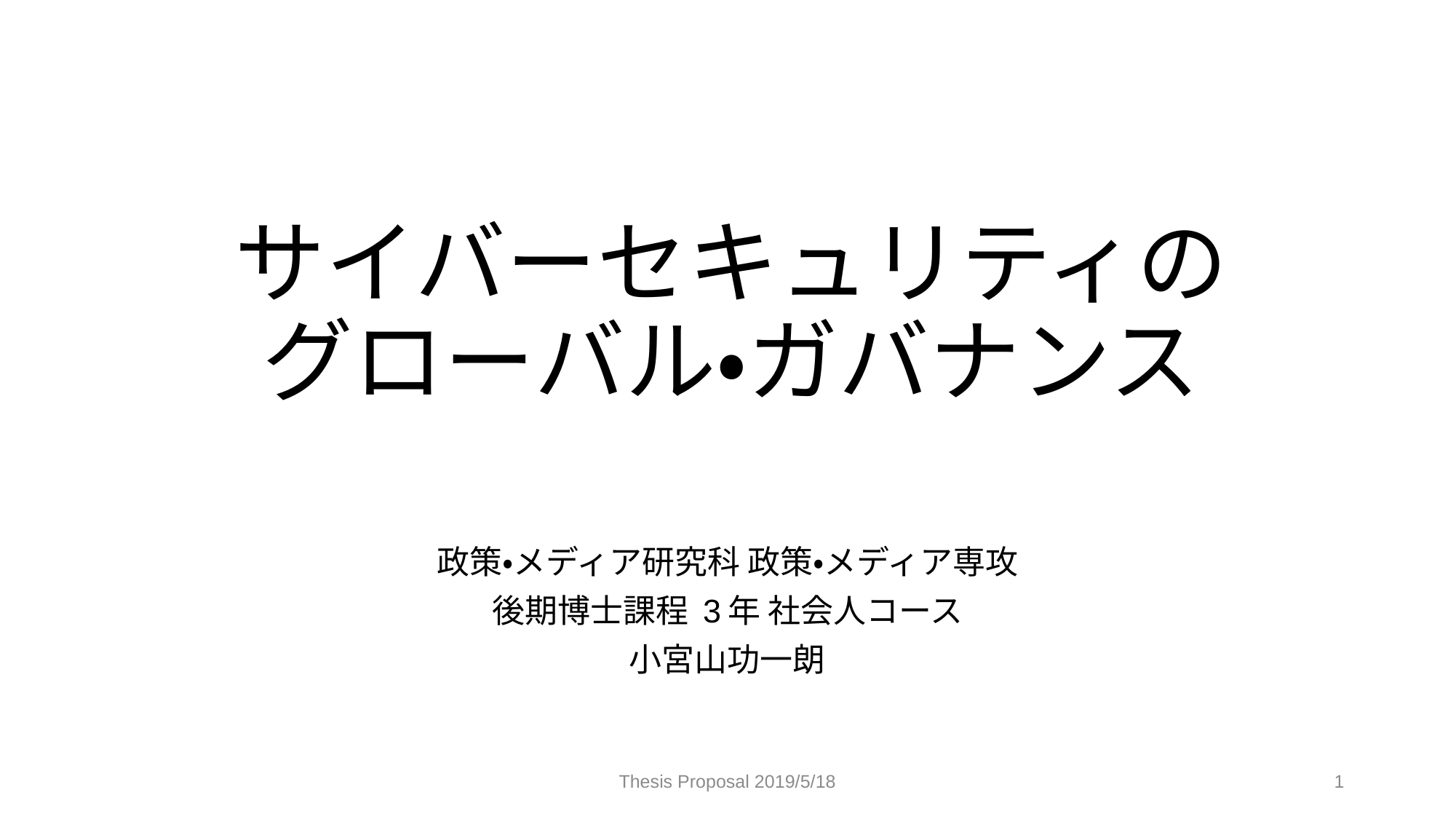

# サイバーセキュリティの グローバル・ガバナンス

政策・メディア研究科 政策・メディア専攻
後期博士課程 3年 社会人コース
小宮山功一朗
Thesis Proposal 2019/5/18
1